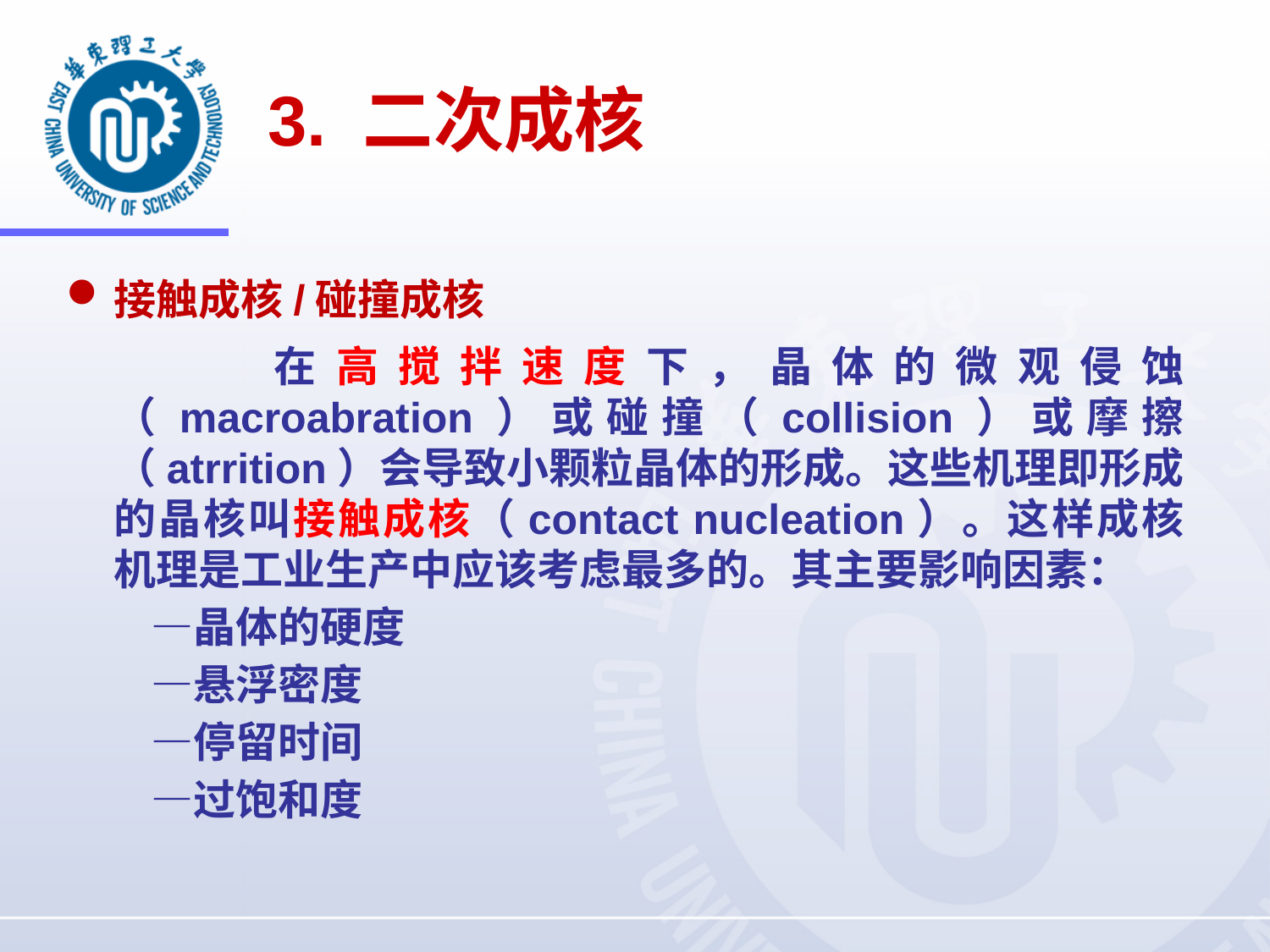

# 3. 二次成核
接触成核/碰撞成核
　     在高搅拌速度下，晶体的微观侵蚀（macroabration）或碰撞（collision）或摩擦（atrrition）会导致小颗粒晶体的形成。这些机理即形成的晶核叫接触成核（contact nucleation）。这样成核机理是工业生产中应该考虑最多的。其主要影响因素：
　　—晶体的硬度
　　—悬浮密度
　　—停留时间
　　—过饱和度